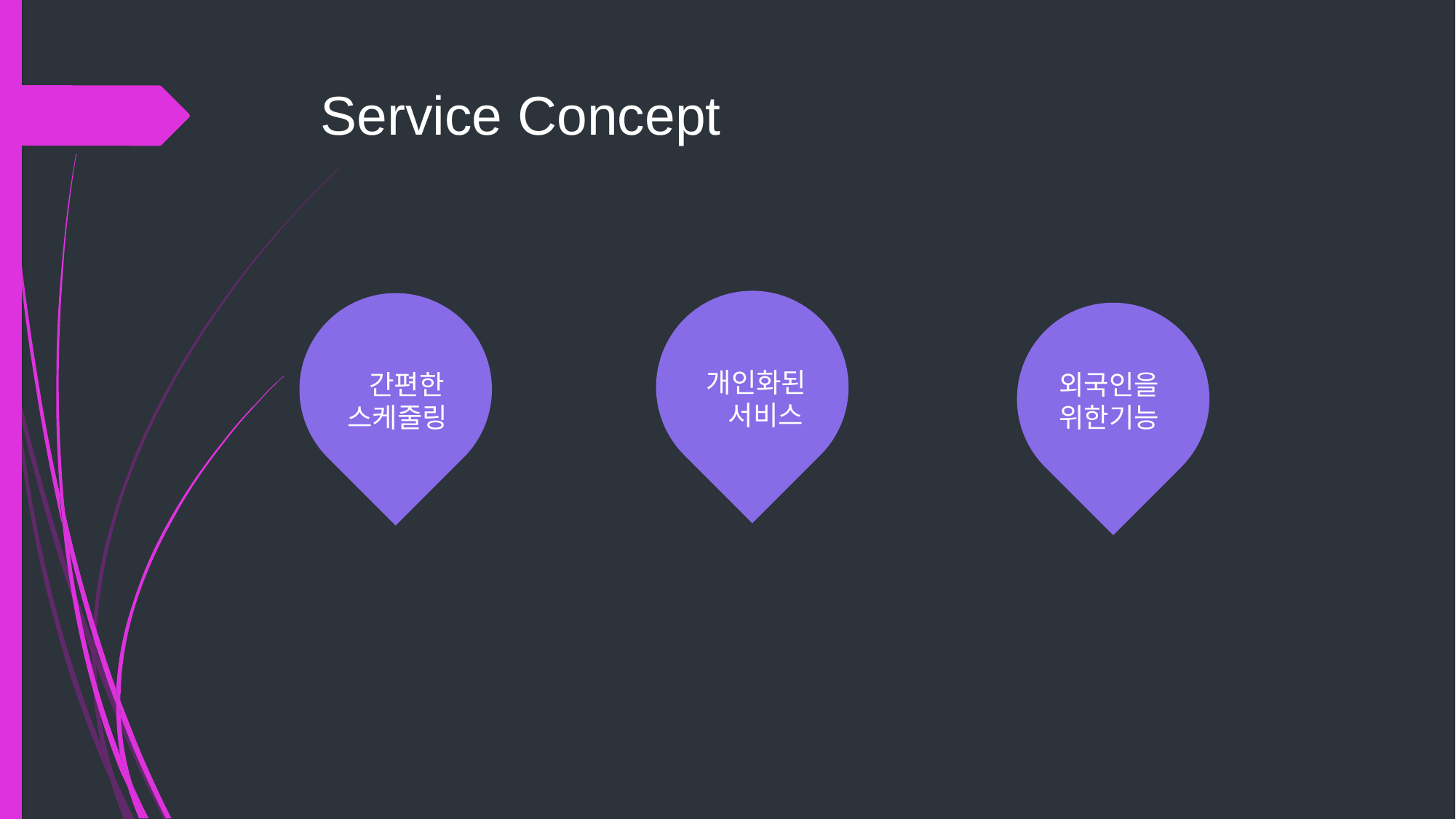

# Service Concept

개인화된
  서비스
외국인을
위한기능
  간편한
스케줄링